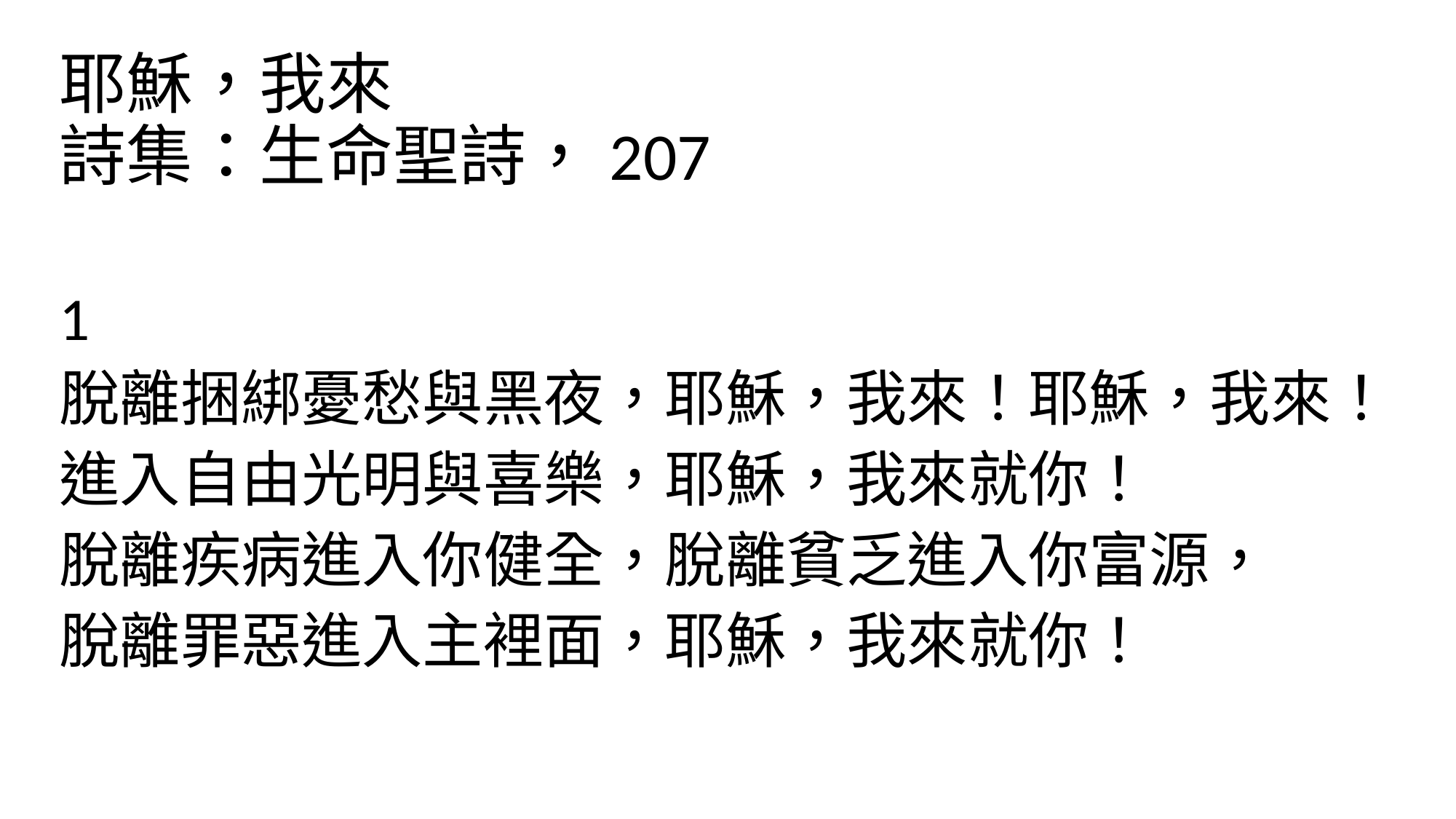

# 耶穌，我來 詩集：生命聖詩，207
1
脫離捆綁憂愁與黑夜，耶穌，我來！耶穌，我來！
進入自由光明與喜樂，耶穌，我來就你！
脫離疾病進入你健全，脫離貧乏進入你富源，
脫離罪惡進入主裡面，耶穌，我來就你！